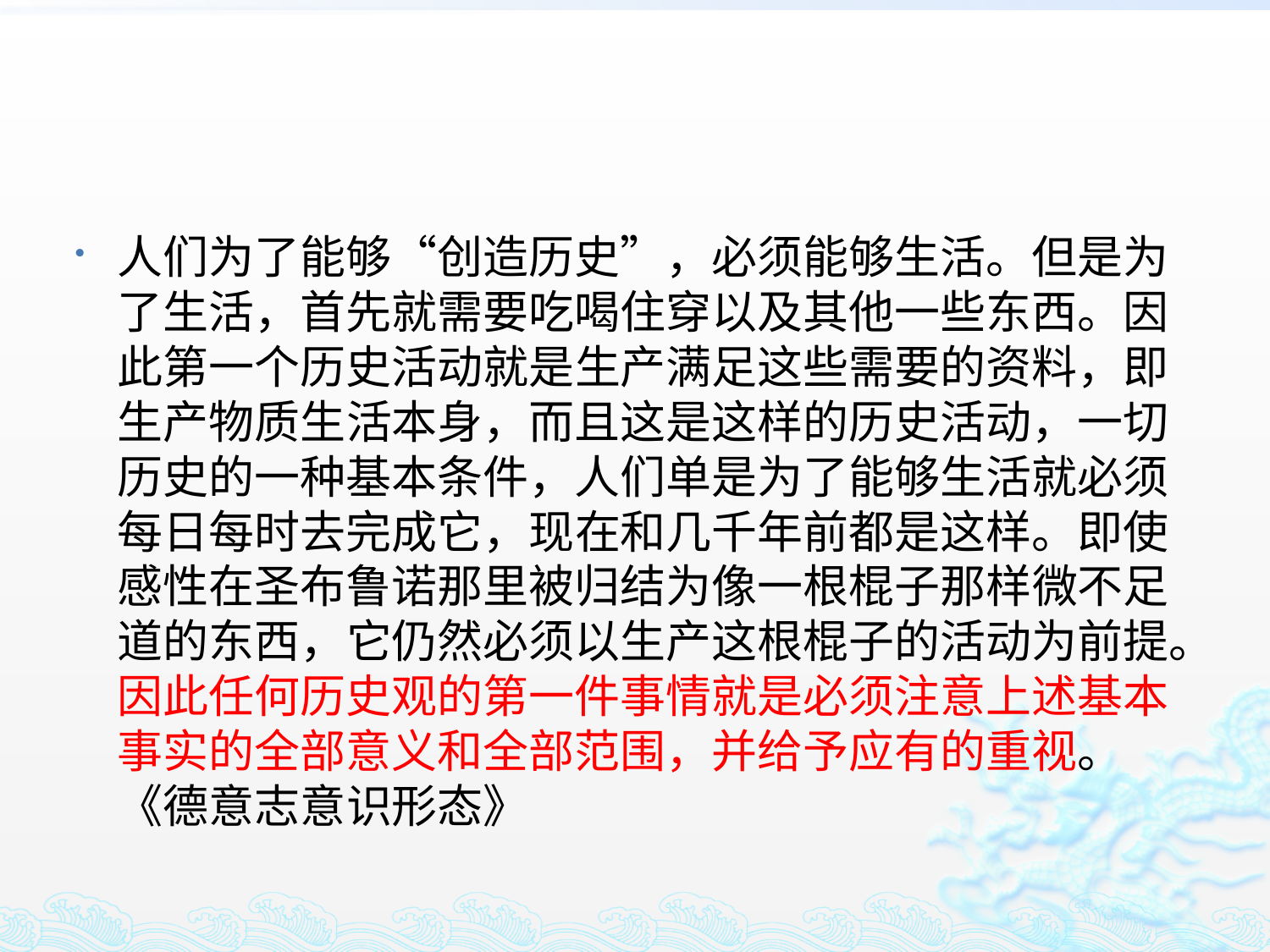

#
人们为了能够“创造历史”，必须能够生活。但是为了生活，首先就需要吃喝住穿以及其他一些东西。因此第一个历史活动就是生产满足这些需要的资料，即生产物质生活本身，而且这是这样的历史活动，一切历史的一种基本条件，人们单是为了能够生活就必须每日每时去完成它，现在和几千年前都是这样。即使感性在圣布鲁诺那里被归结为像一根棍子那样微不足道的东西，它仍然必须以生产这根棍子的活动为前提。因此任何历史观的第一件事情就是必须注意上述基本事实的全部意义和全部范围，并给予应有的重视。《德意志意识形态》